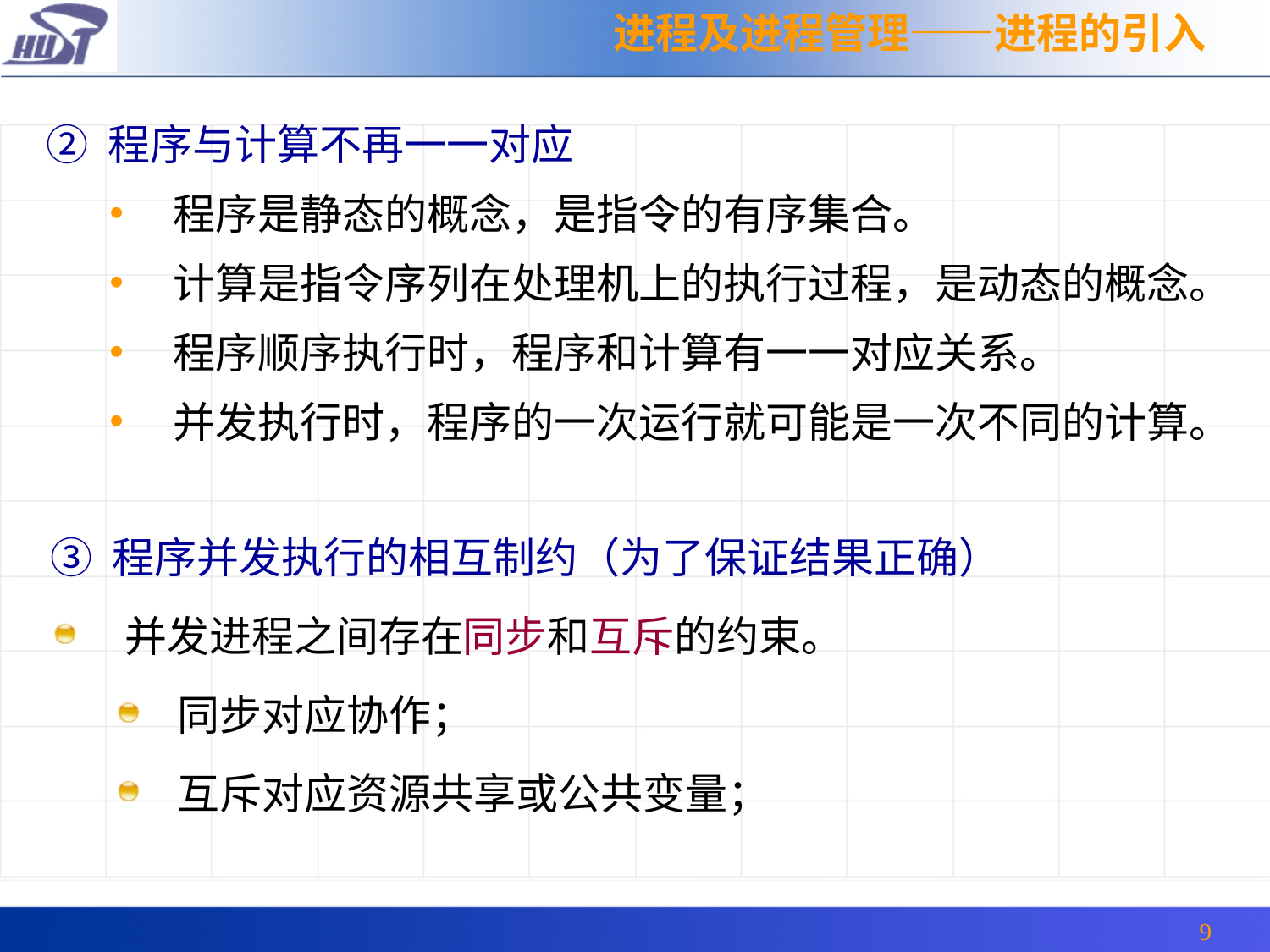

进程及进程管理——进程的引入
② 程序与计算不再一一对应
程序是静态的概念，是指令的有序集合。
计算是指令序列在处理机上的执行过程，是动态的概念。
程序顺序执行时，程序和计算有一一对应关系。
并发执行时，程序的一次运行就可能是一次不同的计算。
③ 程序并发执行的相互制约（为了保证结果正确）
并发进程之间存在同步和互斥的约束。
同步对应协作；
互斥对应资源共享或公共变量；
9